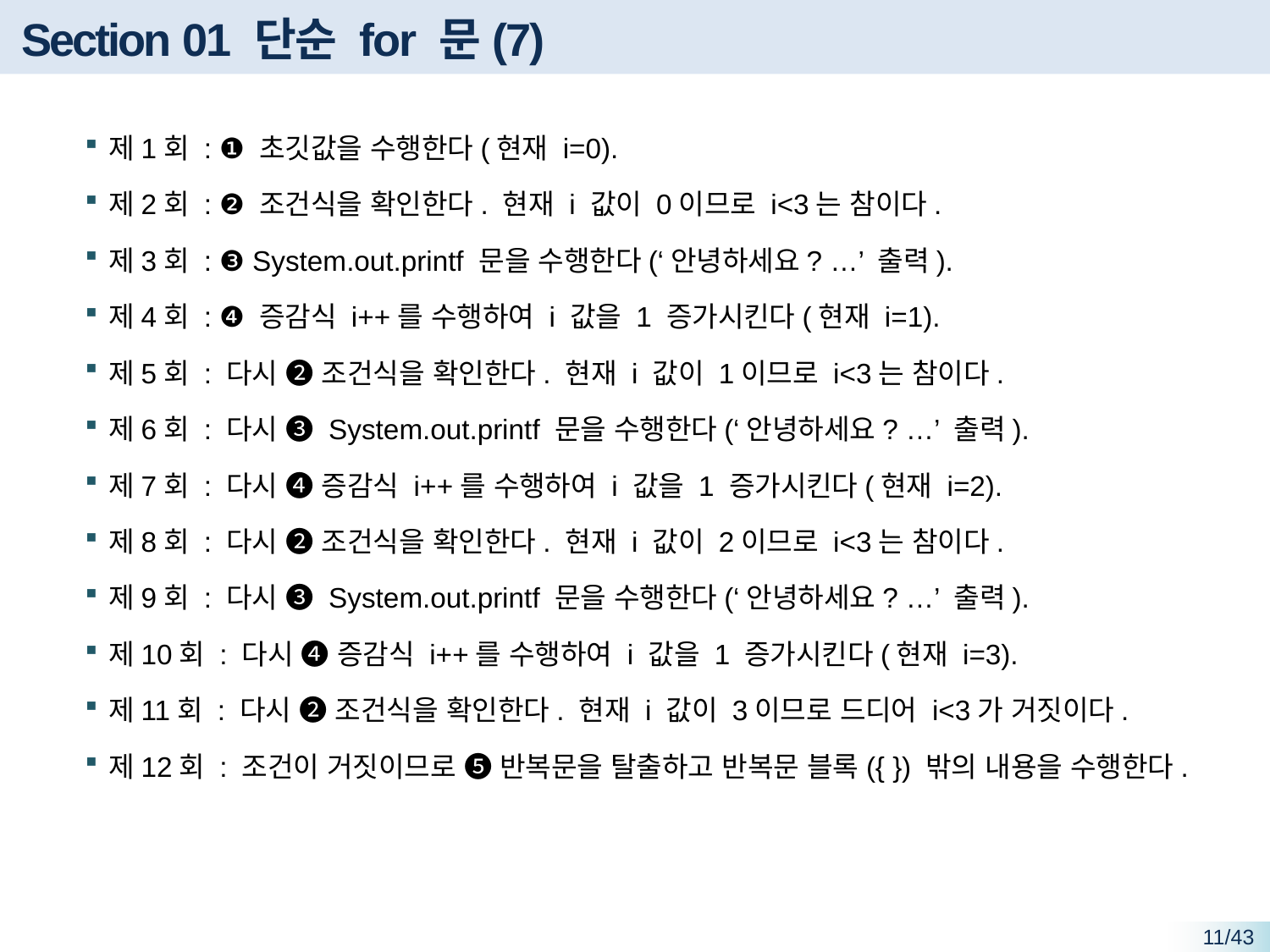

# Section 01 단순 for 문(7)
제1회 : ❶ 초깃값을 수행한다(현재 i=0).
제2회 : ❷ 조건식을 확인한다. 현재 i 값이 0이므로 i<3는 참이다.
제3회 : ❸ System.out.printf 문을 수행한다(‘안녕하세요? …’ 출력).
제4회 : ❹ 증감식 i++를 수행하여 i 값을 1 증가시킨다(현재 i=1).
제5회 : 다시 ❷ 조건식을 확인한다. 현재 i 값이 1이므로 i<3는 참이다.
제6회 : 다시 ❸ System.out.printf 문을 수행한다(‘안녕하세요? …’ 출력).
제7회 : 다시 ❹ 증감식 i++를 수행하여 i 값을 1 증가시킨다(현재 i=2).
제8회 : 다시 ❷ 조건식을 확인한다. 현재 i 값이 2이므로 i<3는 참이다.
제9회 : 다시 ❸ System.out.printf 문을 수행한다(‘안녕하세요? …’ 출력).
제10회 : 다시 ❹ 증감식 i++를 수행하여 i 값을 1 증가시킨다(현재 i=3).
제11회 : 다시 ❷ 조건식을 확인한다. 현재 i 값이 3이므로 드디어 i<3가 거짓이다.
제12회 : 조건이 거짓이므로 ❺ 반복문을 탈출하고 반복문 블록({ }) 밖의 내용을 수행한다.